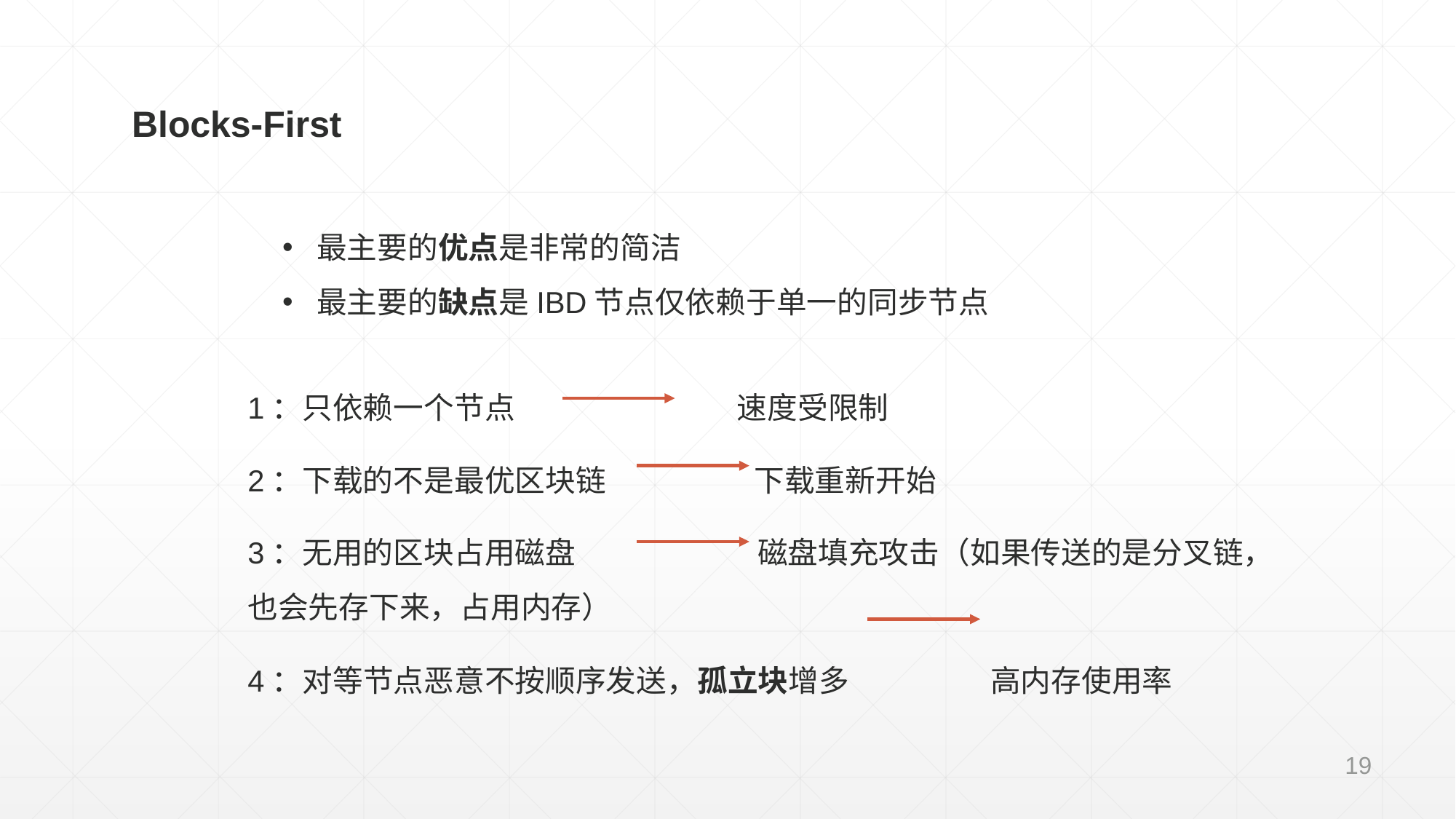

Blocks-First
最主要的优点是非常的简洁
最主要的缺点是IBD节点仅依赖于单一的同步节点
1：只依赖一个节点                                 速度受限制
2：下载的不是最优区块链                      下载重新开始
3：无用的区块占用磁盘                           磁盘填充攻击（如果传送的是分叉链，也会先存下来，占用内存）
4：对等节点恶意不按顺序发送，孤立块增多                     高内存使用率
19